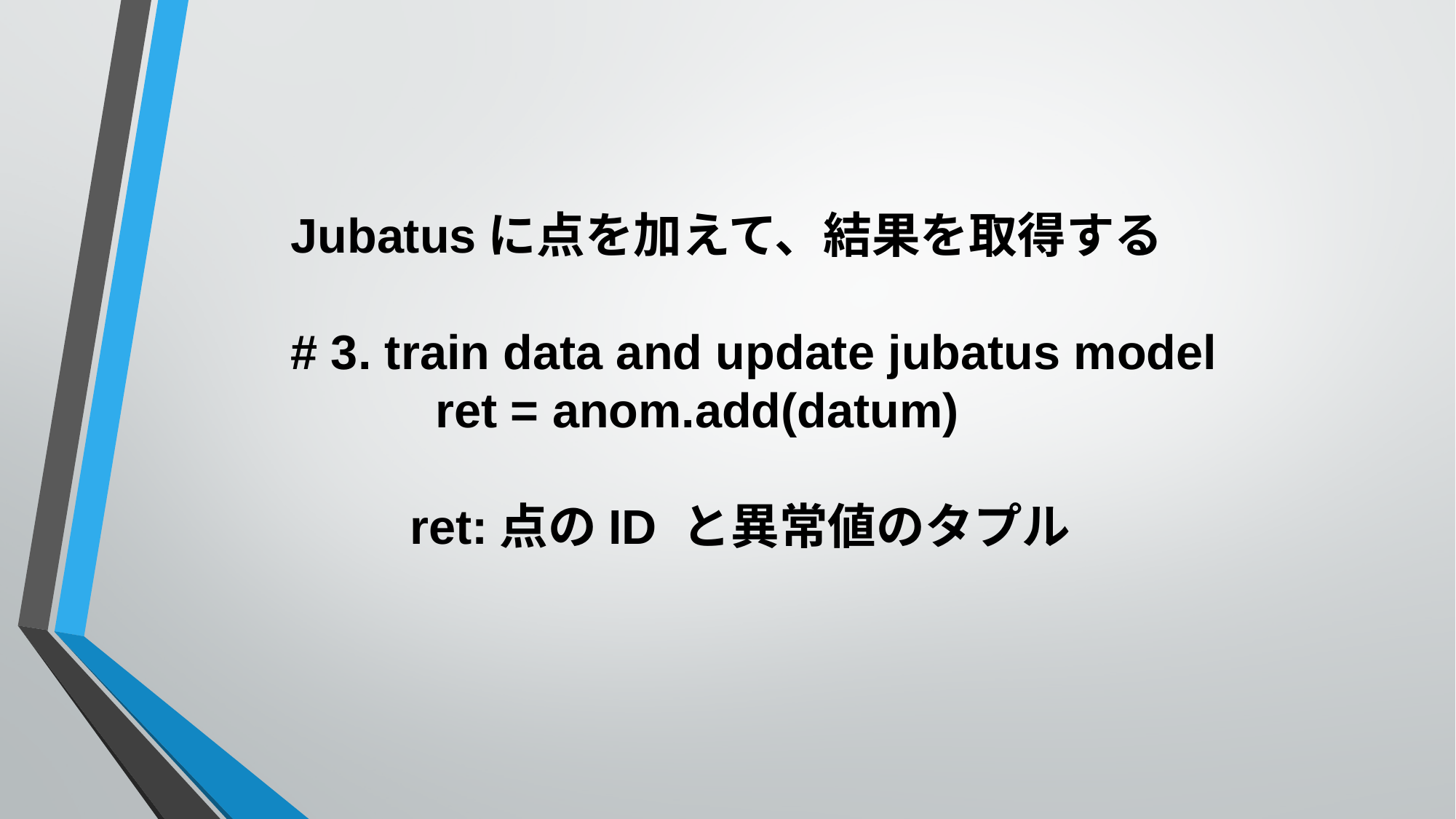

Jubatusに点を加えて、結果を取得する

　　　　　# 3. train data and update jubatus model
 　　　　　           ret = anom.add(datum)

　　　　　　　  ret:点のID と異常値のタプル